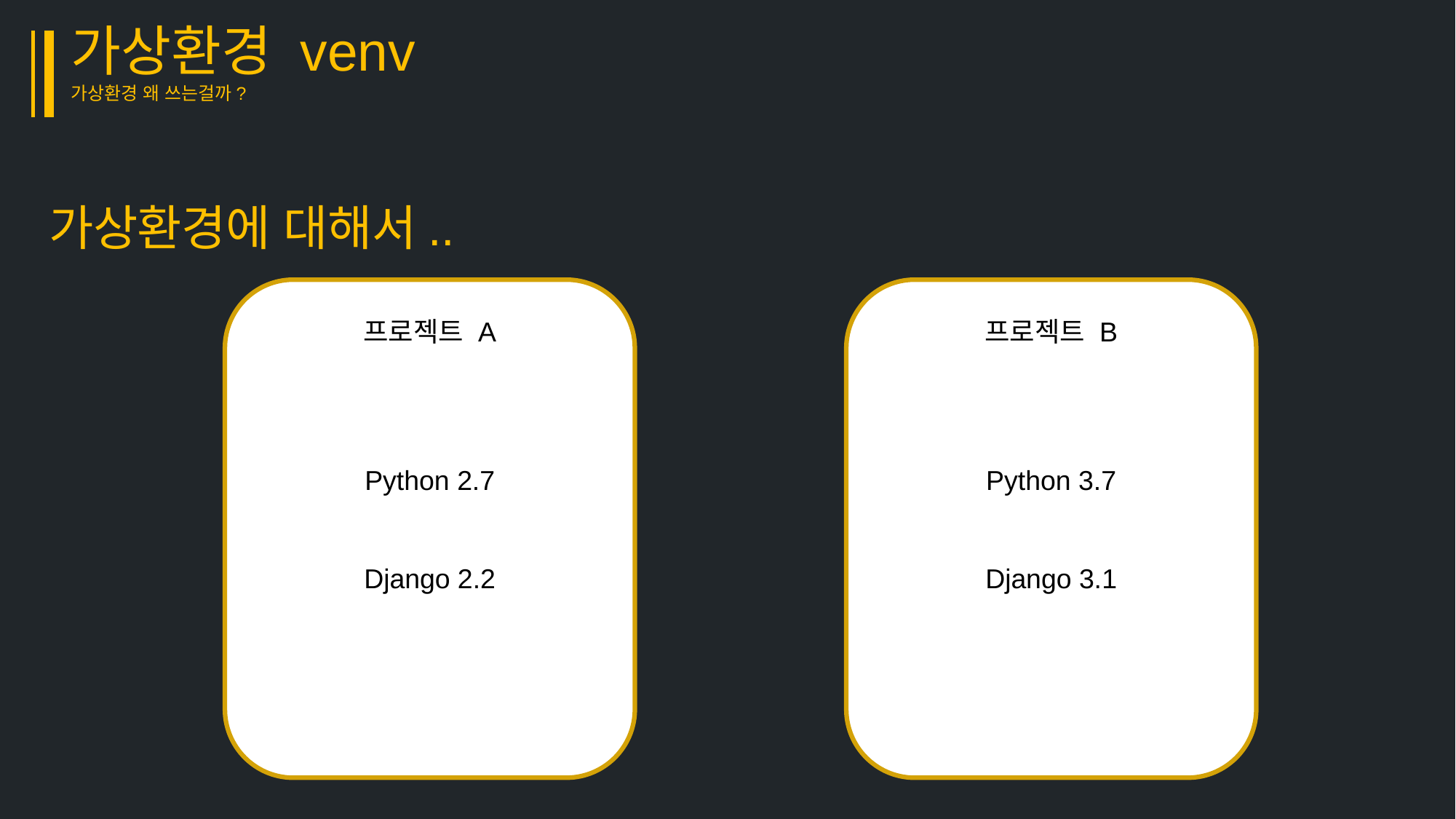

가상환경 venv
가상환경 왜 쓰는걸까?
가상환경에 대해서..

Python 2.7

Django 2.2
Python 3.7

Django 3.1
프로젝트 A
프로젝트 B